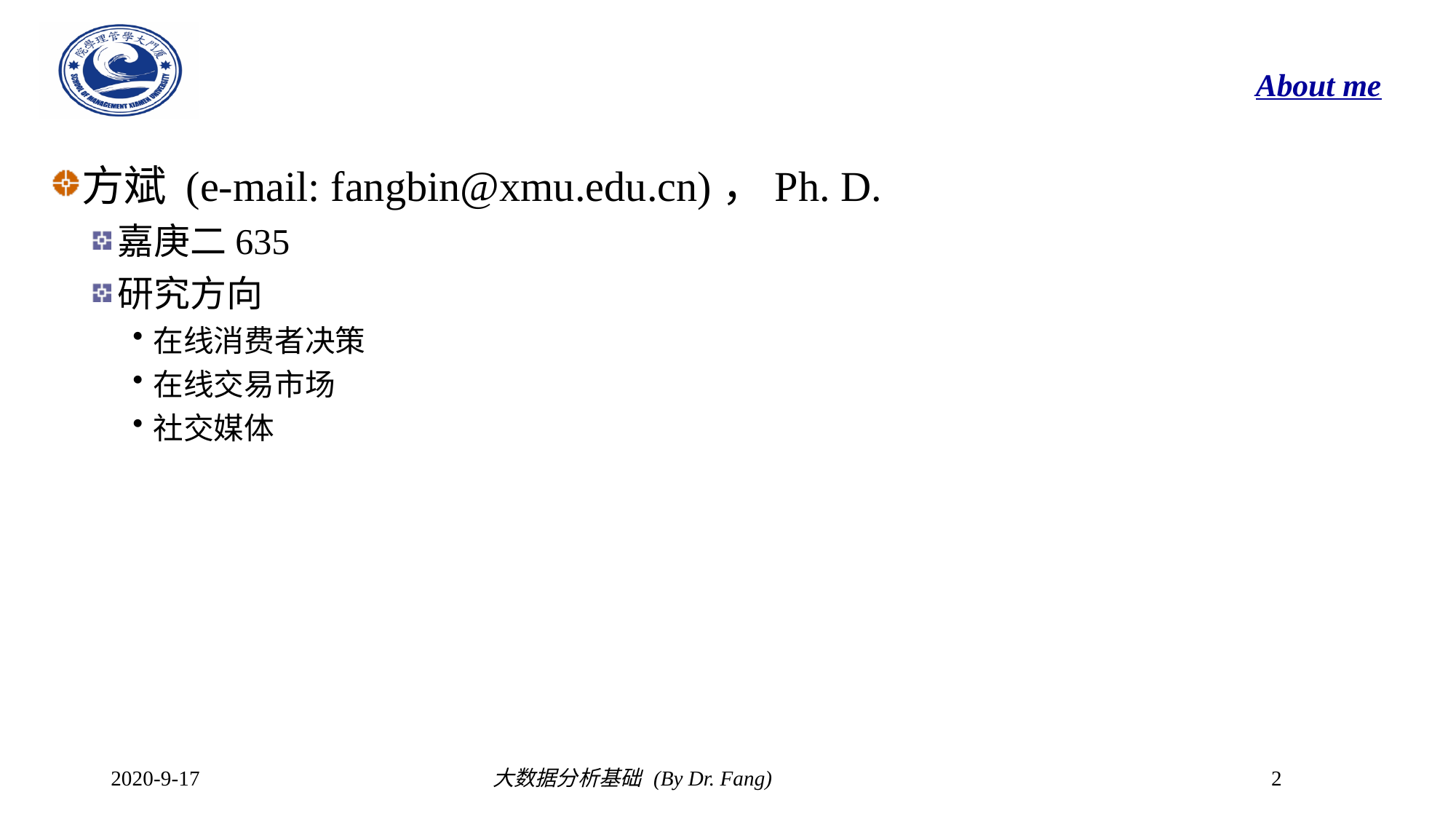

# About me
方斌 (e-mail: fangbin@xmu.edu.cn)，Ph. D.
嘉庚二635
研究方向
在线消费者决策
在线交易市场
社交媒体
2020-9-17
大数据分析基础 (By Dr. Fang)
2